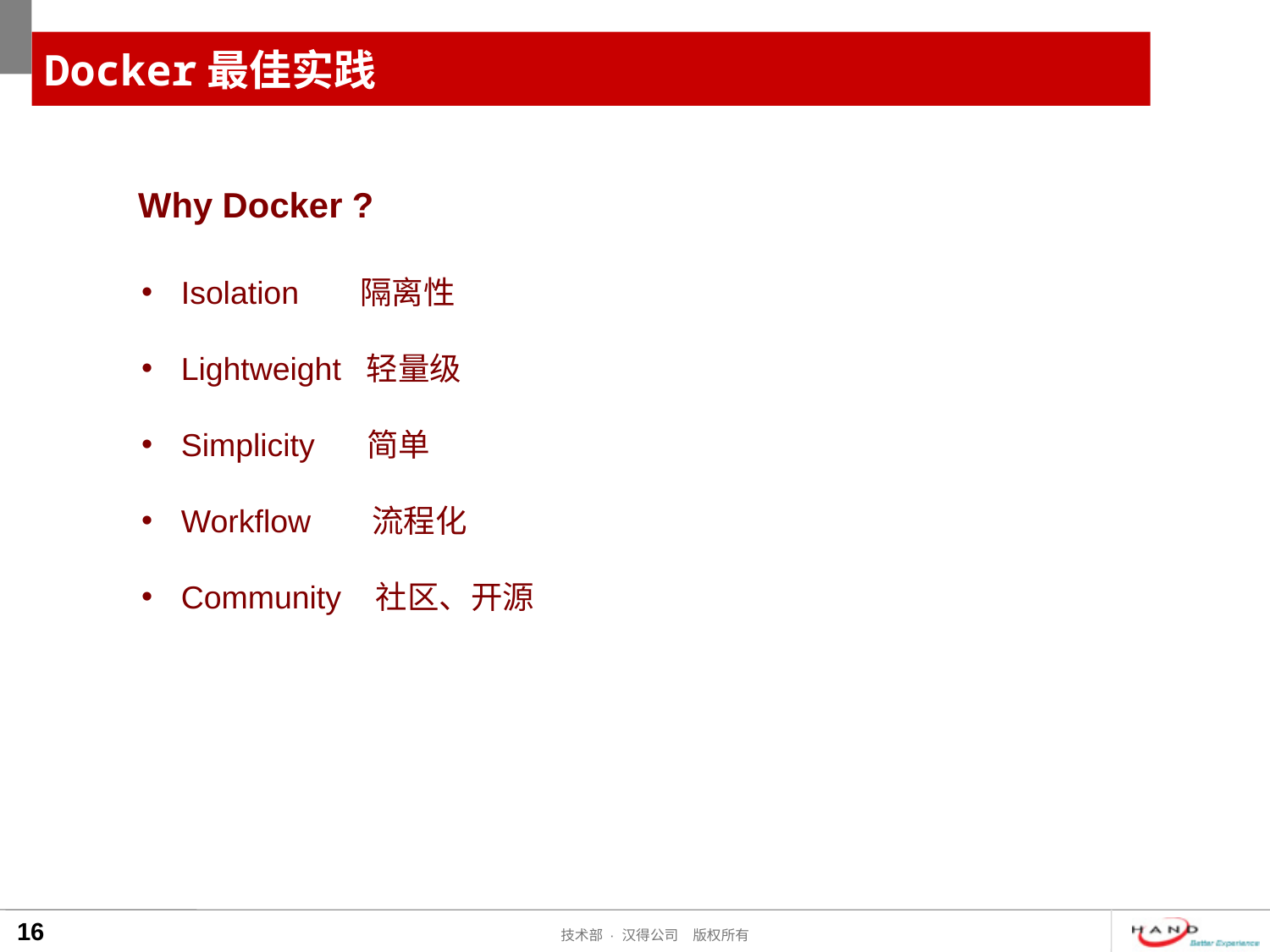

# Docker最佳实践
Why Docker ?
Isolation      隔离性

Lightweight  轻量级

Simplicity     简单

Workflow      流程化

Community   社区、开源
16